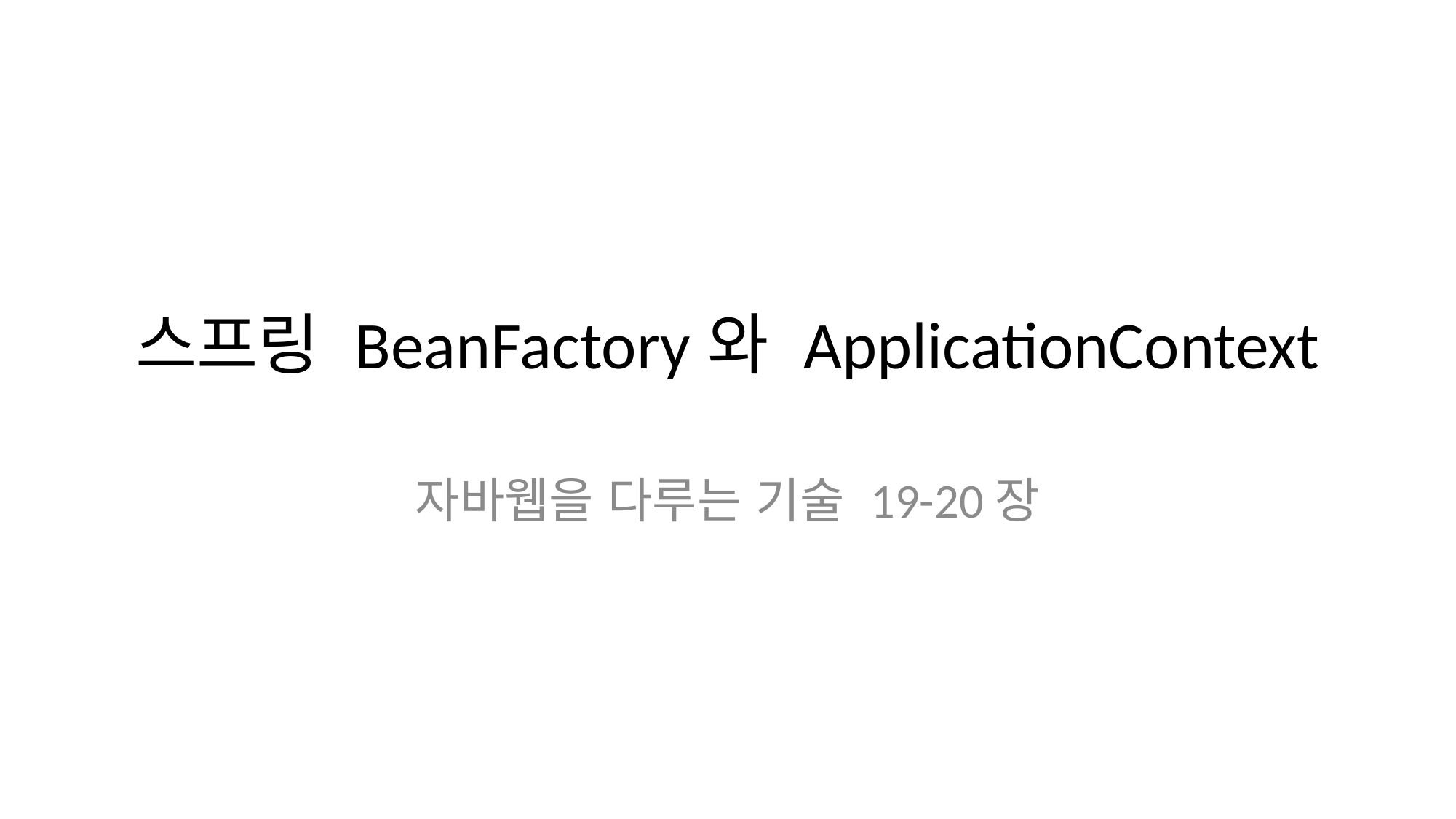

# 스프링 BeanFactory와 ApplicationContext
자바웹을 다루는 기술 19-20장